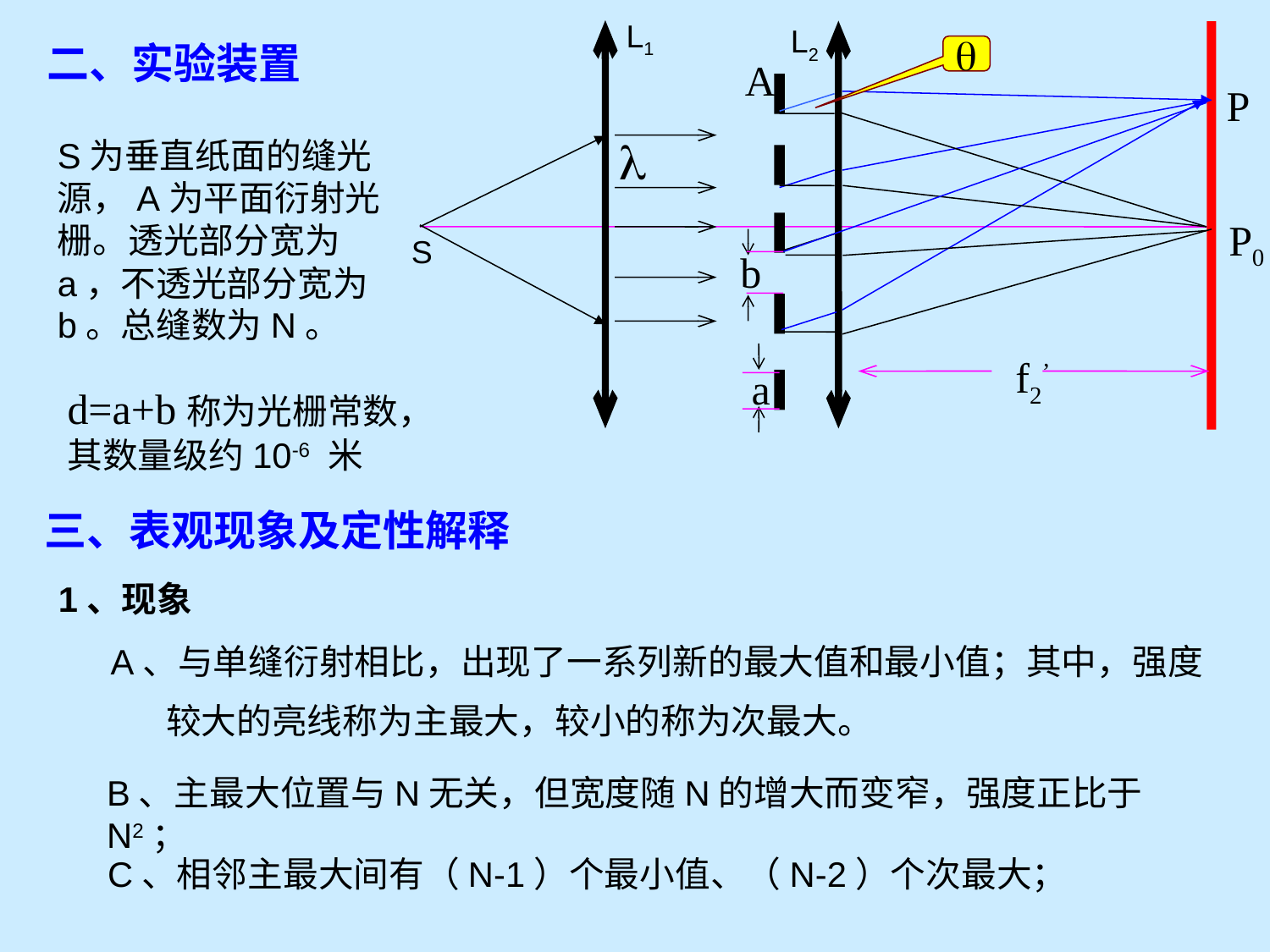

L1
L2

θ
A
P

λ

P0

S

b

f2’
a

二、实验装置
S为垂直纸面的缝光源，A为平面衍射光栅。透光部分宽为a，不透光部分宽为b。总缝数为N。
d=a+b称为光栅常数，其数量级约10-6 米
三、表观现象及定性解释
1、现象
A、与单缝衍射相比，出现了一系列新的最大值和最小值；其中，强度
      较大的亮线称为主最大，较小的称为次最大。
B、主最大位置与N无关，但宽度随N的增大而变窄，强度正比于N2；
C、相邻主最大间有（N-1）个最小值、（N-2）个次最大；